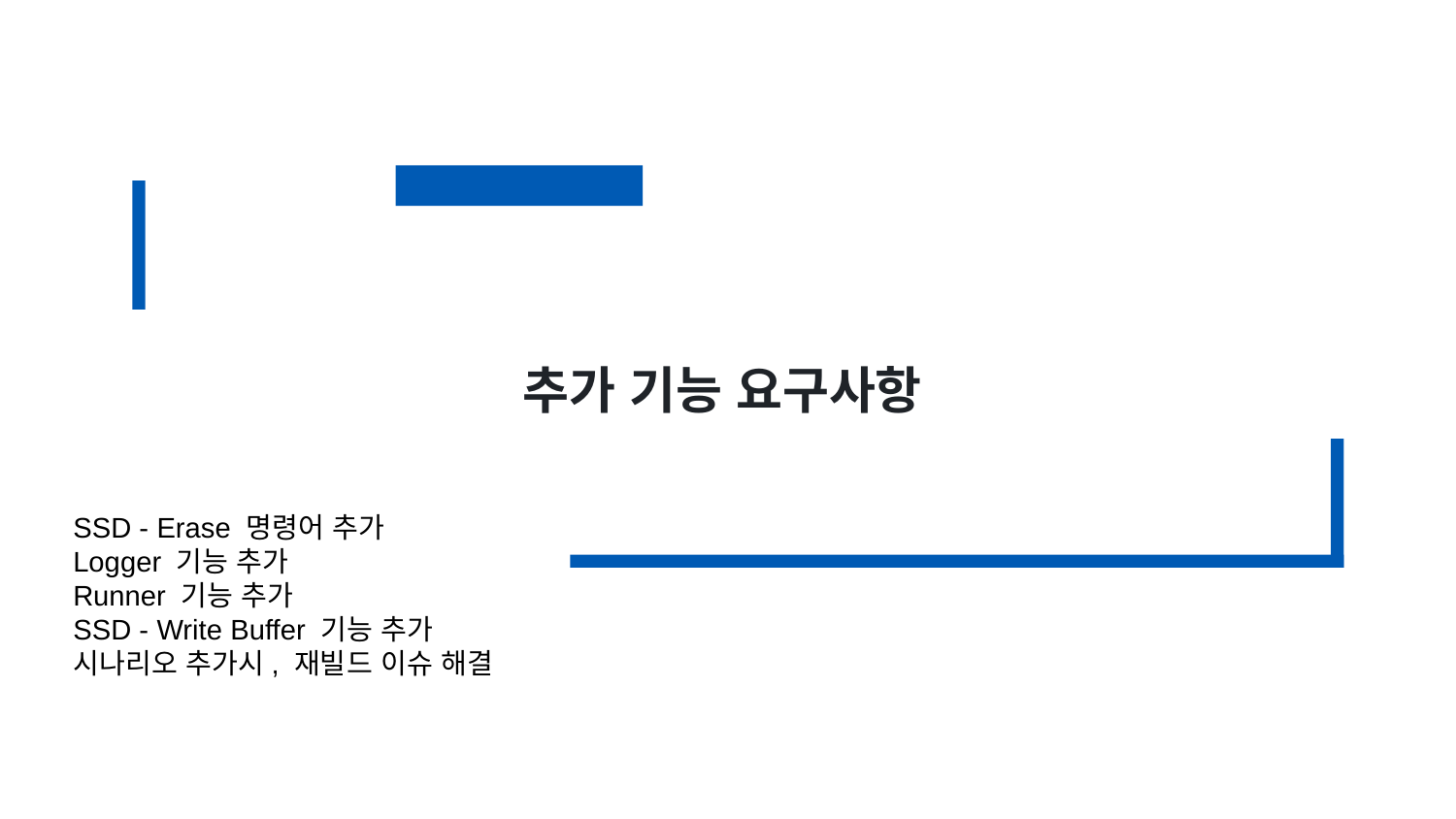

추가 기능 요구사항
SSD - Erase 명령어 추가
Logger 기능 추가
Runner 기능 추가
SSD - Write Buffer 기능 추가
시나리오 추가시, 재빌드 이슈 해결